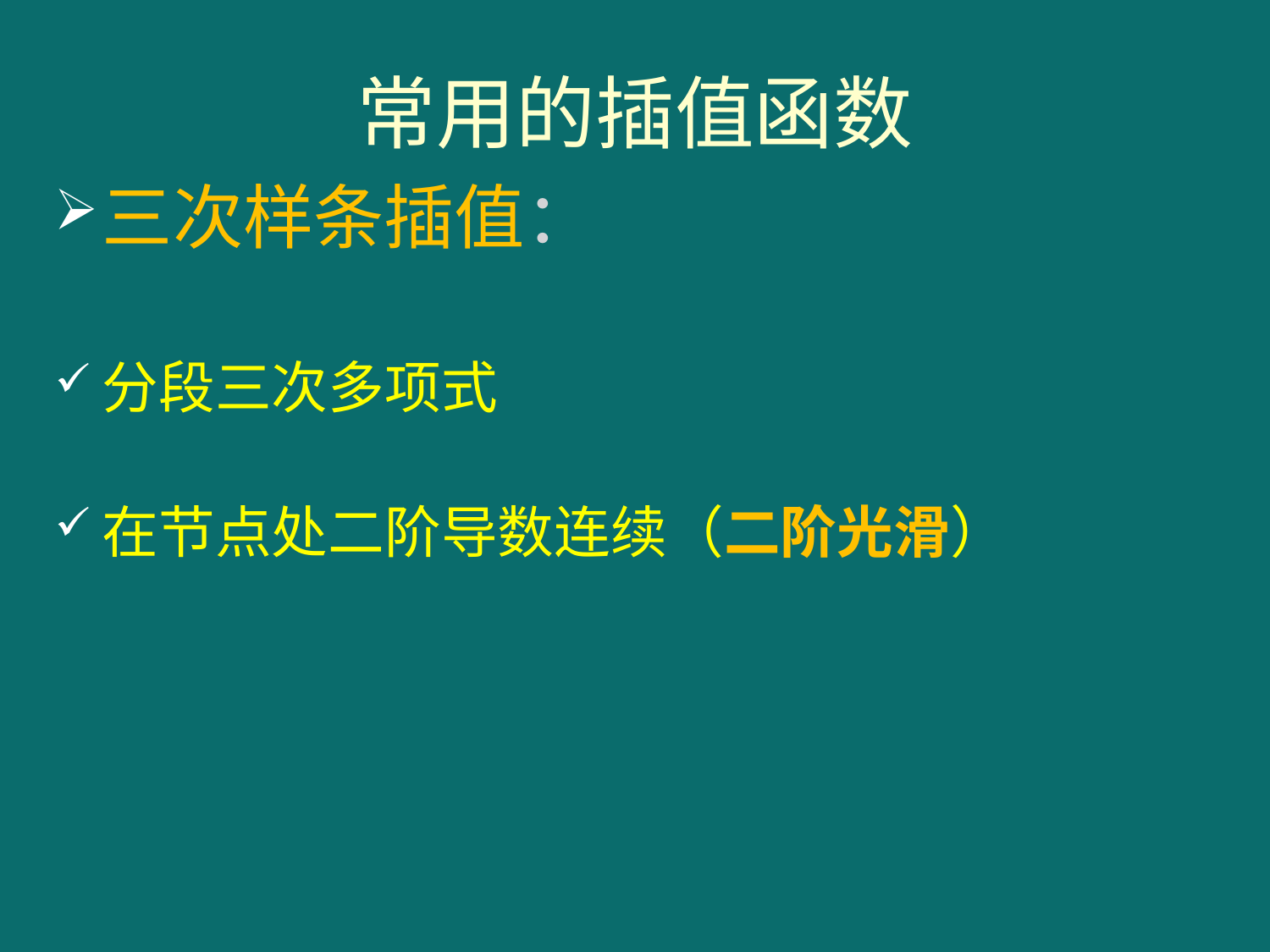

# 常用的插值函数
三次样条插值：

分段三次多项式

在节点处二阶导数连续（二阶光滑）